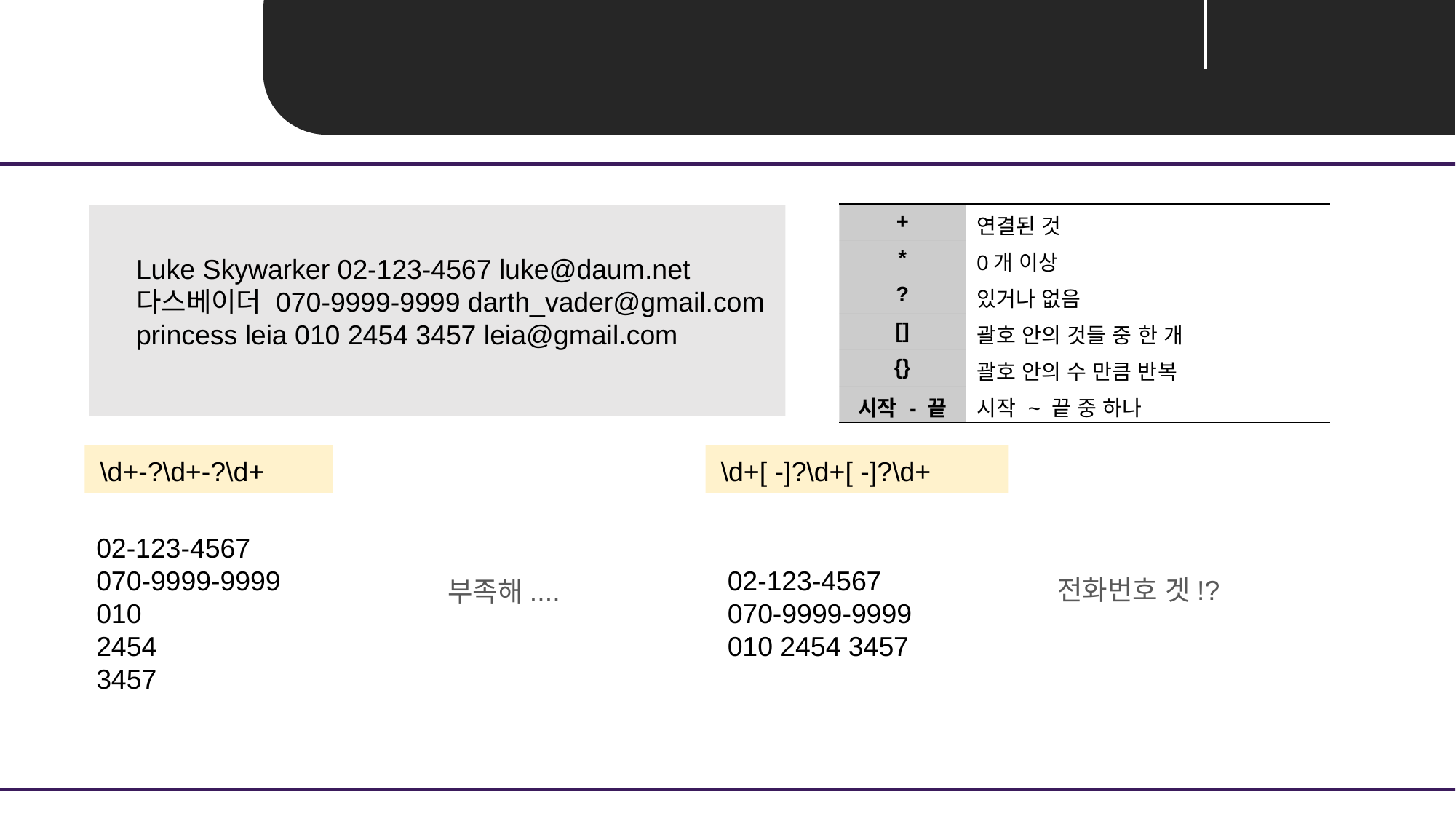

Unit  02 ㅣ  정규표현식 사용 예
| + | 연결된 것 |
| --- | --- |
| \* | 0개 이상 |
| ? | 있거나 없음 |
| [] | 괄호 안의 것들 중 한 개 |
| {} | 괄호 안의 수 만큼 반복 |
| 시작 - 끝 | 시작 ~ 끝 중 하나 |

Luke Skywarker 02-123-4567 luke@daum.net
다스베이더 070-9999-9999 darth_vader@gmail.com
princess leia 010 2454 3457 leia@gmail.com

\d+-?\d+-?\d+
\d+[ -]?\d+[ -]?\d+
02-123-4567
070-9999-9999
010
2454
3457
02-123-4567
070-9999-9999
010 2454 3457
전화번호 겟!?
부족해....